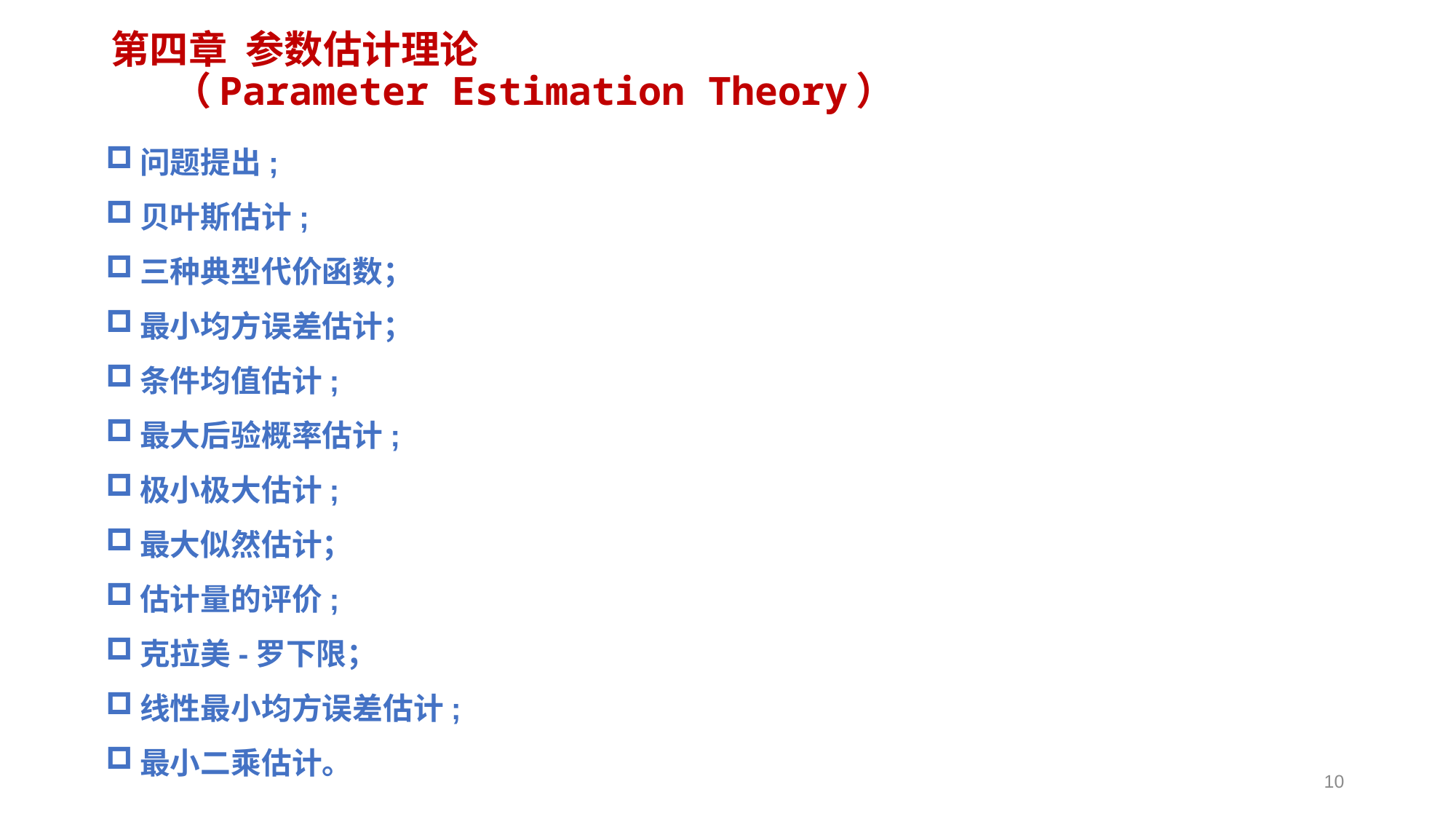

# 第四章  参数估计理论 （Parameter Estimation Theory）

问题提出;
贝叶斯估计;
三种典型代价函数；
最小均方误差估计；
条件均值估计;
最大后验概率估计;
极小极大估计;
最大似然估计；
估计量的评价;
克拉美-罗下限；
线性最小均方误差估计;
最小二乘估计。
10